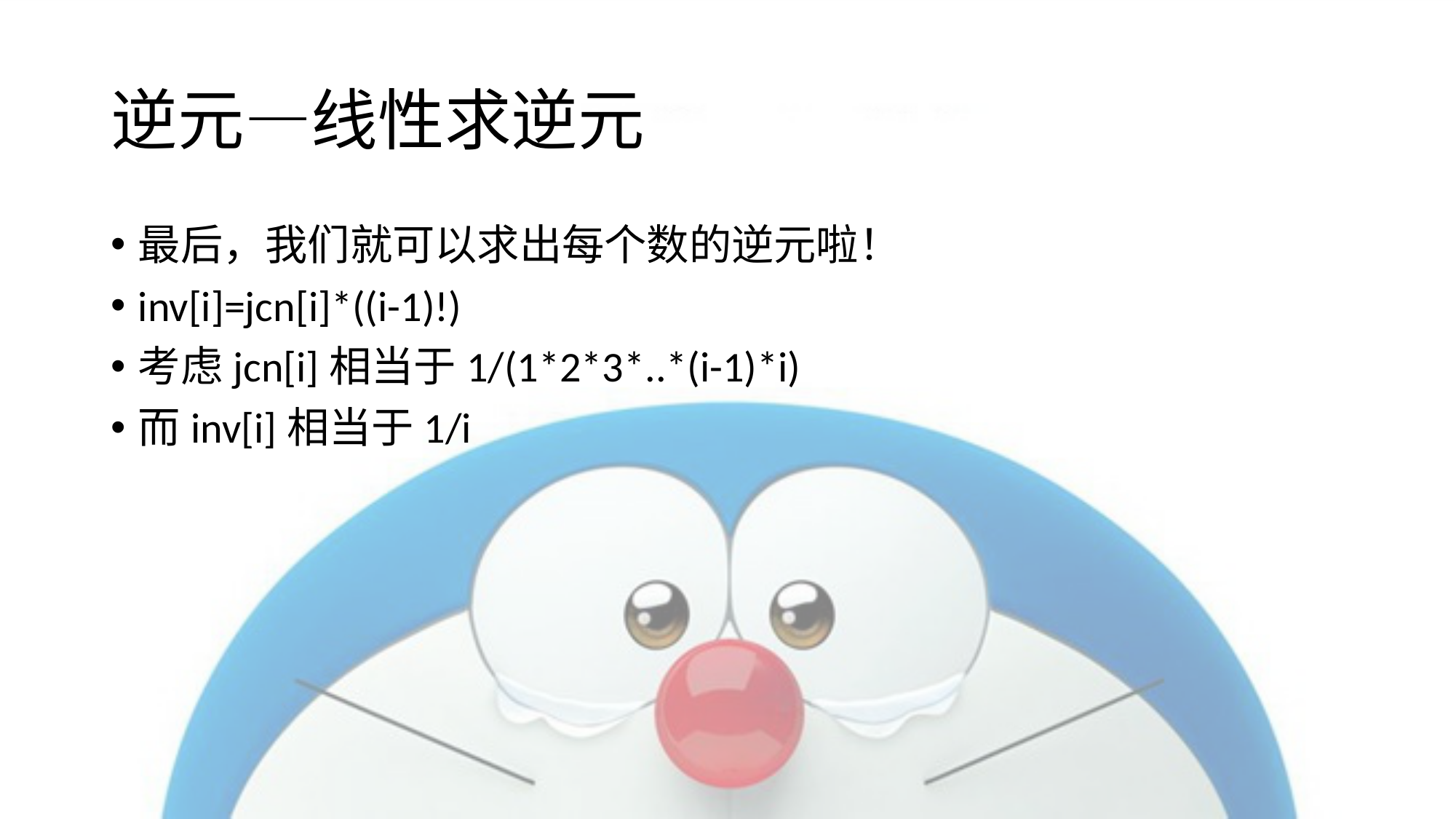

# 逆元—线性求逆元
最后，我们就可以求出每个数的逆元啦！
inv[i]=jcn[i]*((i-1)!)
考虑jcn[i]相当于1/(1*2*3*..*(i-1)*i)
而inv[i]相当于1/i